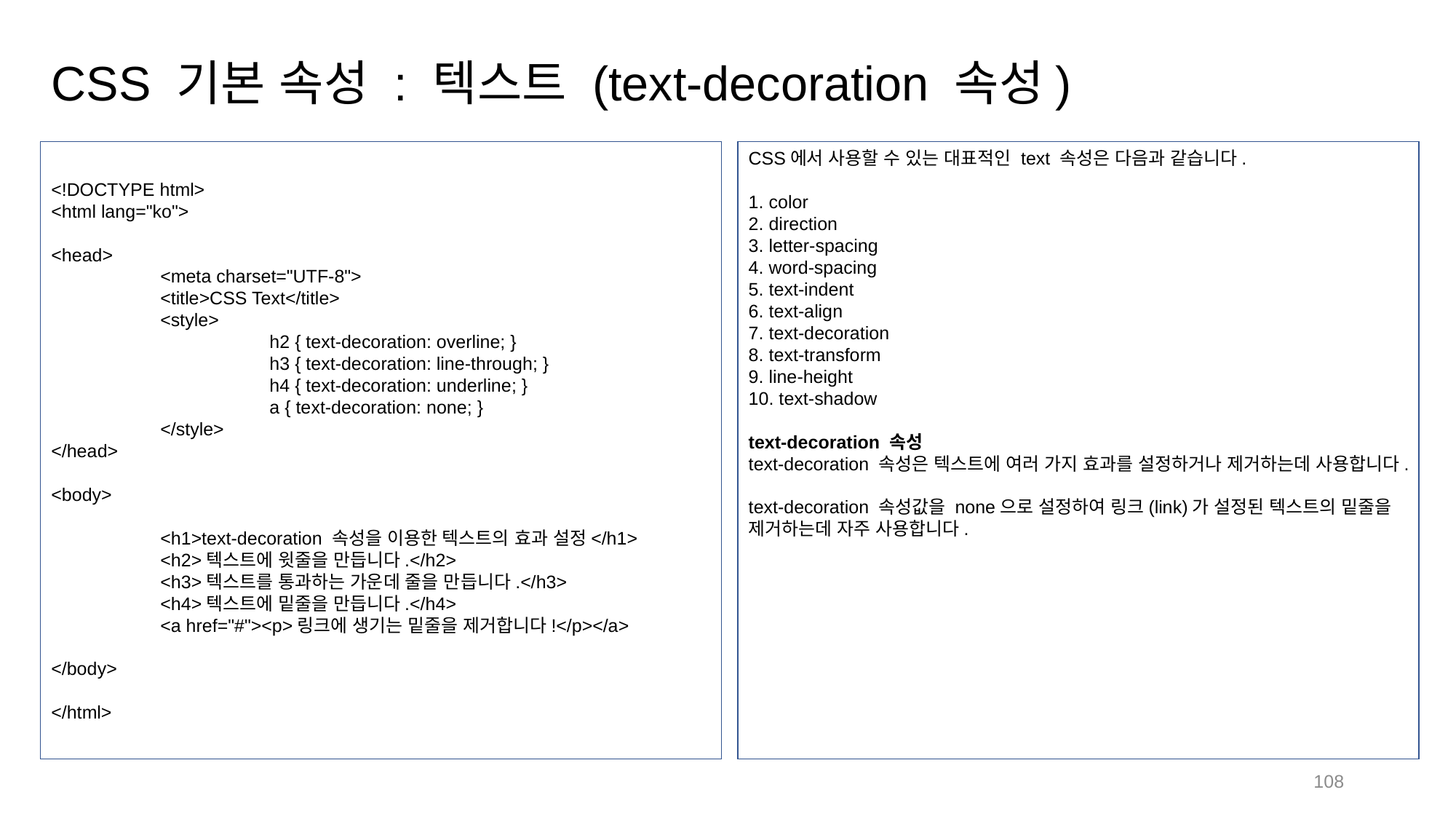

# CSS 기본 속성 : 텍스트 (text-decoration 속성)
<!DOCTYPE html>
<html lang="ko">

<head>
	<meta charset="UTF-8">
	<title>CSS Text</title>
	<style>
		h2 { text-decoration: overline; }
		h3 { text-decoration: line-through; }
		h4 { text-decoration: underline; }
		a { text-decoration: none; }
	</style>
</head>

<body>

	<h1>text-decoration 속성을 이용한 텍스트의 효과 설정</h1>
	<h2>텍스트에 윗줄을 만듭니다.</h2>
	<h3>텍스트를 통과하는 가운데 줄을 만듭니다.</h3>
	<h4>텍스트에 밑줄을 만듭니다.</h4>
	<a href="#"><p>링크에 생기는 밑줄을 제거합니다!</p></a>

</body>

</html>
CSS에서 사용할 수 있는 대표적인 text 속성은 다음과 같습니다.

1. color
2. direction
3. letter-spacing
4. word-spacing
5. text-indent
6. text-align
7. text-decoration
8. text-transform
9. line-height
10. text-shadow

text-decoration 속성
text-decoration 속성은 텍스트에 여러 가지 효과를 설정하거나 제거하는데 사용합니다.

text-decoration 속성값을 none으로 설정하여 링크(link)가 설정된 텍스트의 밑줄을 제거하는데 자주 사용합니다.
108